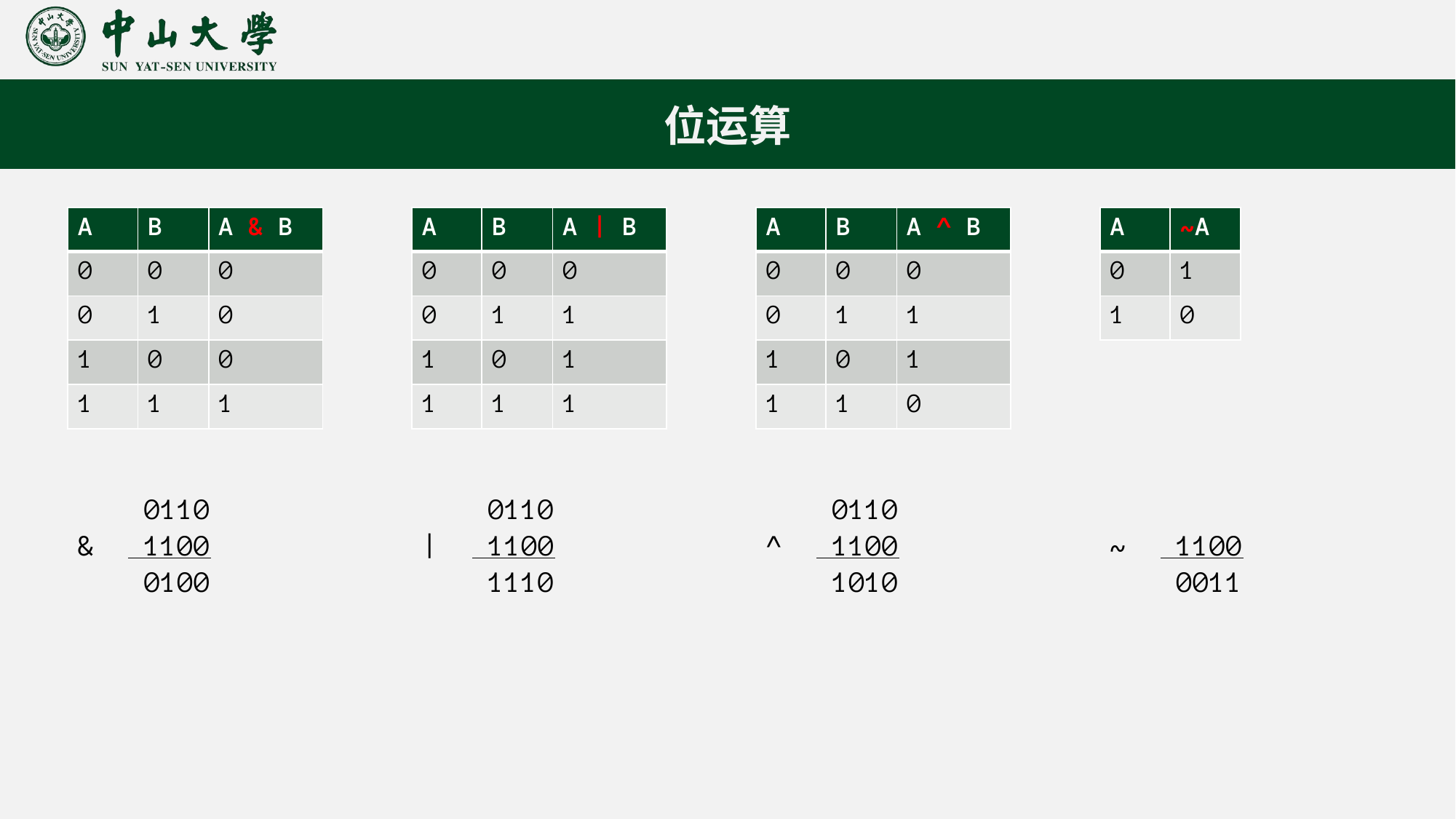

位运算
| A | B | A & B |
| --- | --- | --- |
| 0 | 0 | 0 |
| 0 | 1 | 0 |
| 1 | 0 | 0 |
| 1 | 1 | 1 |
| A | B | A | B |
| --- | --- | --- |
| 0 | 0 | 0 |
| 0 | 1 | 1 |
| 1 | 0 | 1 |
| 1 | 1 | 1 |
| A | B | A ^ B |
| --- | --- | --- |
| 0 | 0 | 0 |
| 0 | 1 | 1 |
| 1 | 0 | 1 |
| 1 | 1 | 0 |
| A | ~A |
| --- | --- |
| 0 | 1 |
| 1 | 0 |

~   1100
    0011
    0110
^   1100
    1010
    0110
|   1100
    1110
    0110
&   1100
    0100